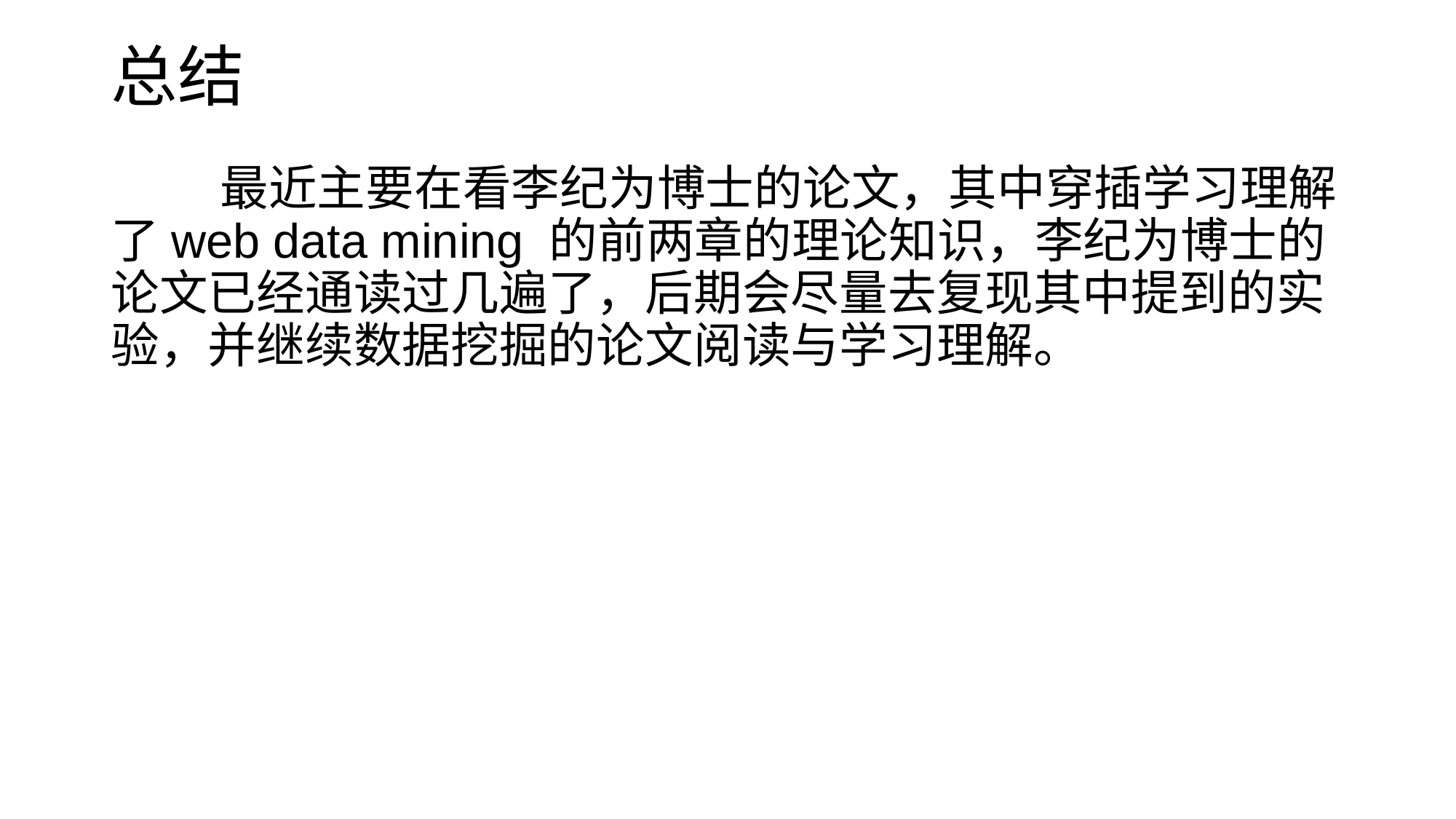

总结
	最近主要在看李纪为博士的论文，其中穿插学习理解了web data mining 的前两章的理论知识，李纪为博士的论文已经通读过几遍了，后期会尽量去复现其中提到的实验，并继续数据挖掘的论文阅读与学习理解。